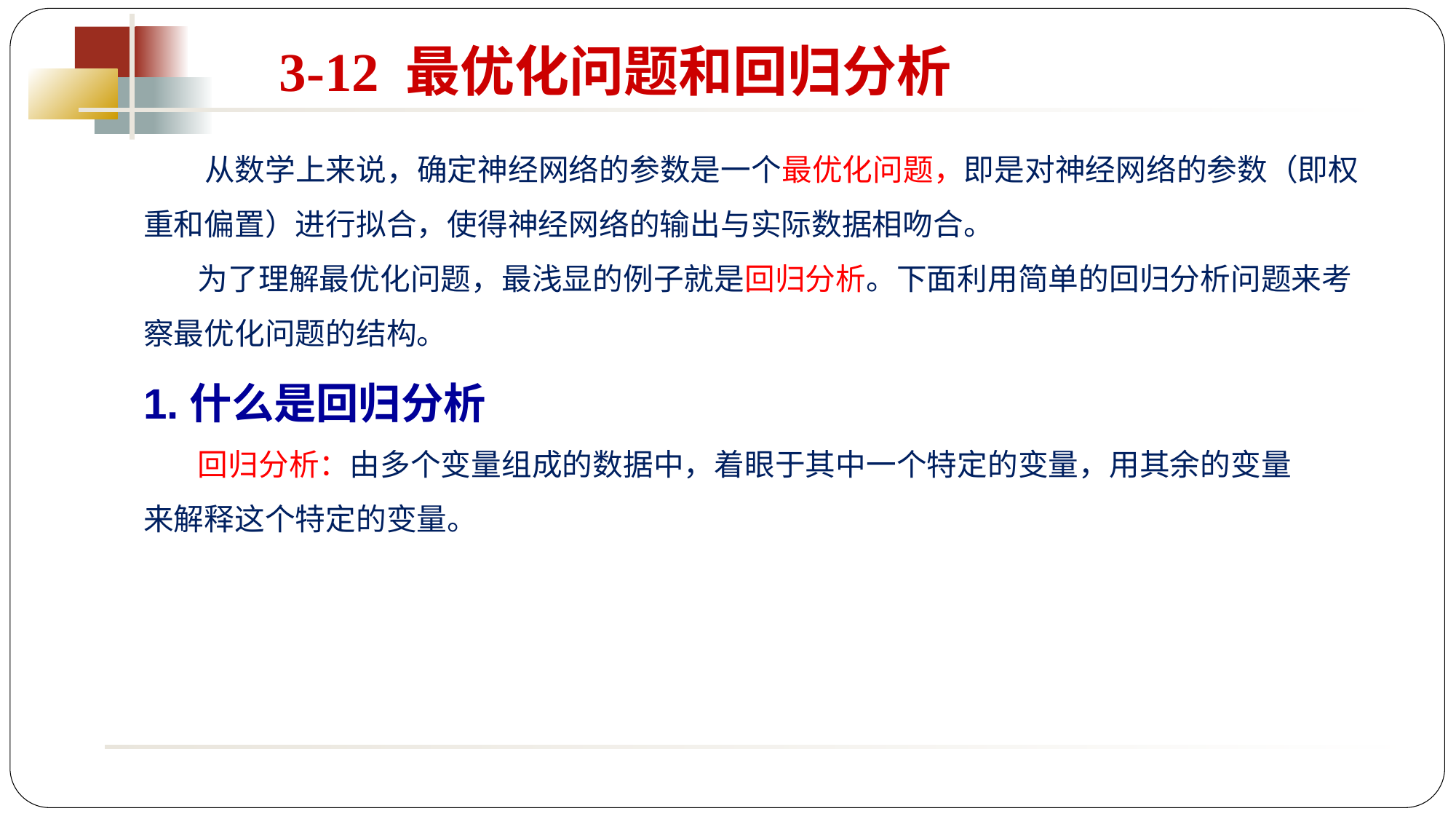

3-12 最优化问题和回归分析
        从数学上来说，确定神经网络的参数是一个最优化问题，即是对神经网络的参数（即权重和偏置）进行拟合，使得神经网络的输出与实际数据相吻合。
       为了理解最优化问题，最浅显的例子就是回归分析。下面利用简单的回归分析问题来考察最优化问题的结构。
1.什么是回归分析
       回归分析：由多个变量组成的数据中，着眼于其中一个特定的变量，用其余的变量
来解释这个特定的变量。